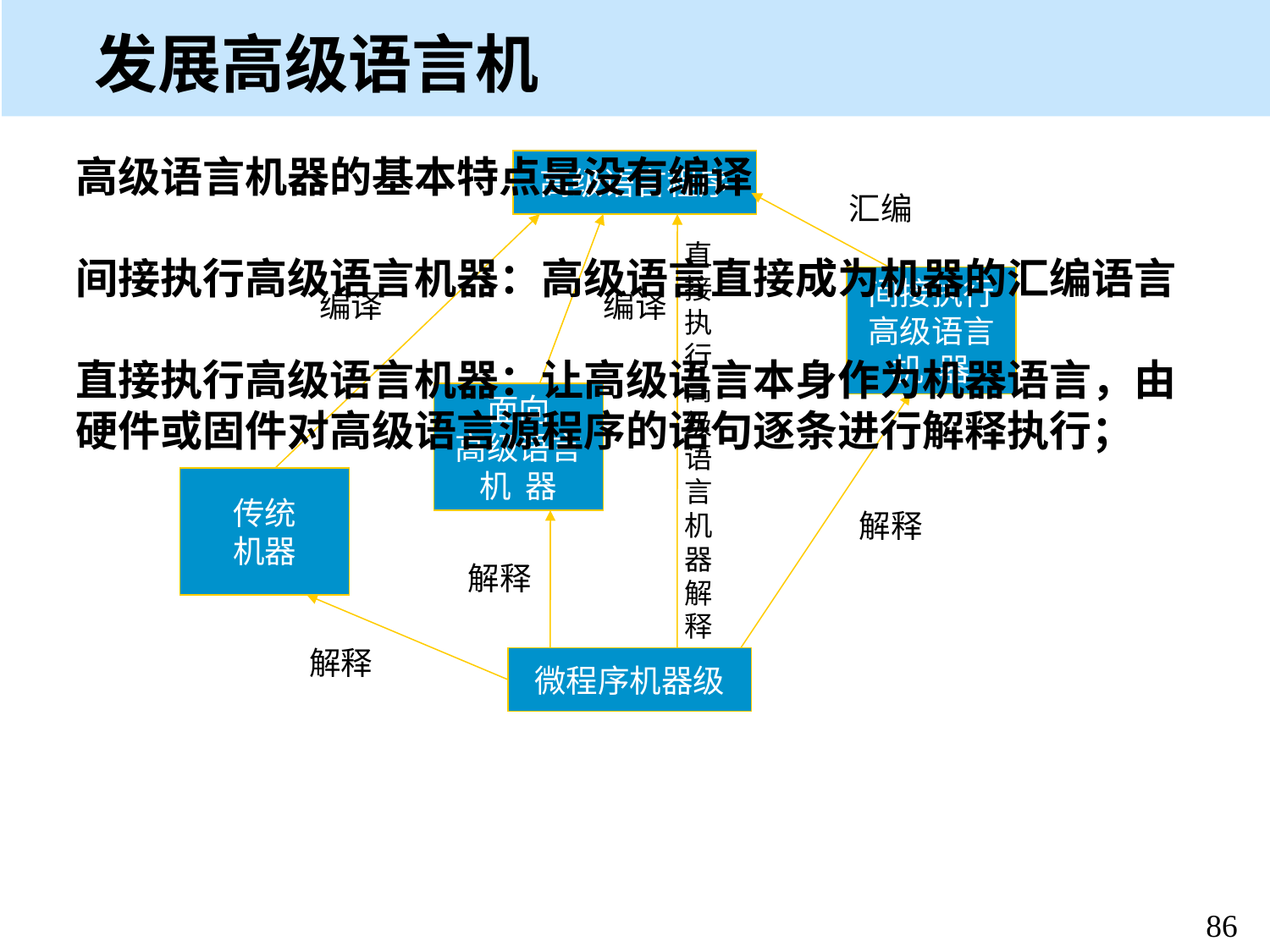

# 发展高级语言机
高级语言机器的基本特点是没有编译

间接执行高级语言机器：高级语言直接成为机器的汇编语言

直接执行高级语言机器：让高级语言本身作为机器语言，由硬件或固件对高级语言源程序的语句逐条进行解释执行；
高级语言程序
汇编

直
接
执
行
高
级
语
言
机
器
解
释
间接执行
高级语言
机  器
编译
编译
面向
高级语言
机  器

传统
机器
解释

解释

解释
微程序机器级